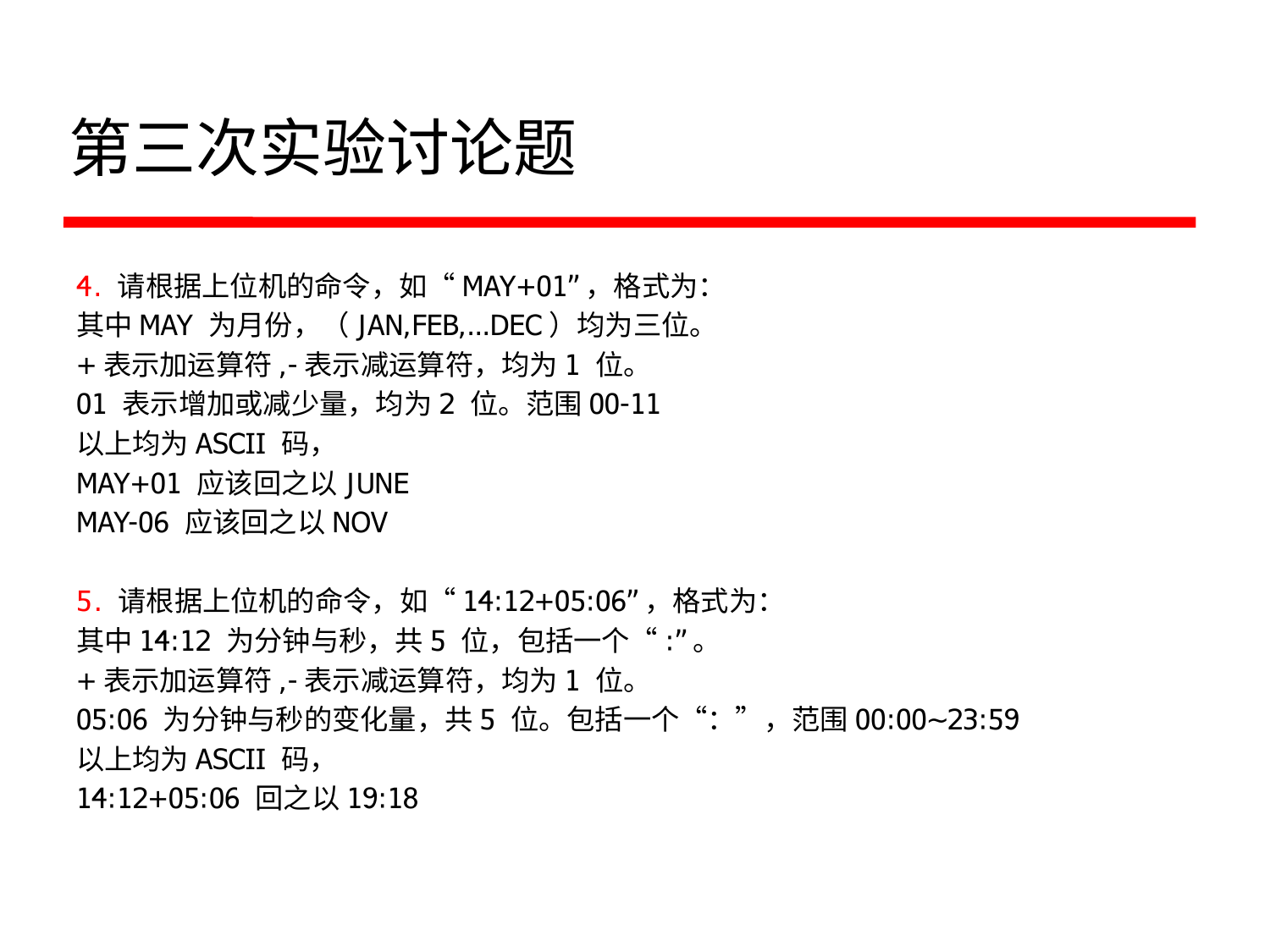

# 第三次实验讨论题
4. 请根据上位机的命令，如“MAY+01”，格式为：
其中MAY 为月份，（JAN,FEB,…DEC）均为三位。
+表示加运算符,-表示减运算符，均为1 位。
01 表示增加或减少量，均为2 位。范围00-11
以上均为ASCII 码，
MAY+01 应该回之以JUNE
MAY-06 应该回之以NOV

5. 请根据上位机的命令，如“14:12+05:06”，格式为：
其中14:12 为分钟与秒，共5 位，包括一个“:”。
+表示加运算符,-表示减运算符，均为1 位。
05:06 为分钟与秒的变化量，共5 位。包括一个“：”，范围00:00~23:59
以上均为ASCII 码，
14:12+05:06 回之以19:18